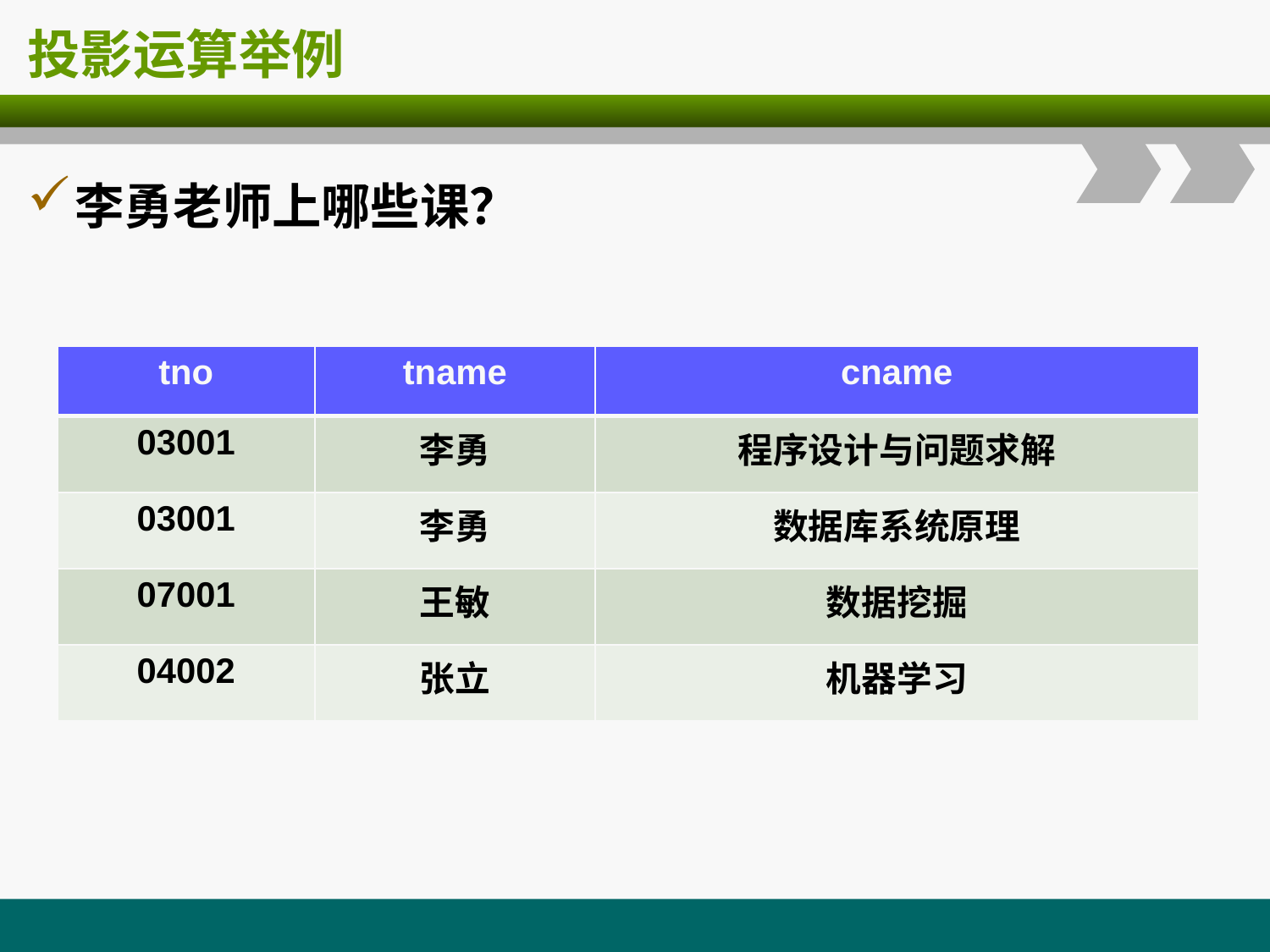

# 投影运算举例
李勇老师上哪些课？
| tno | tname | cname |
| --- | --- | --- |
| 03001 | 李勇 | 程序设计与问题求解 |
| 03001 | 李勇 | 数据库系统原理 |
| 07001 | 王敏 | 数据挖掘 |
| 04002 | 张立 | 机器学习 |